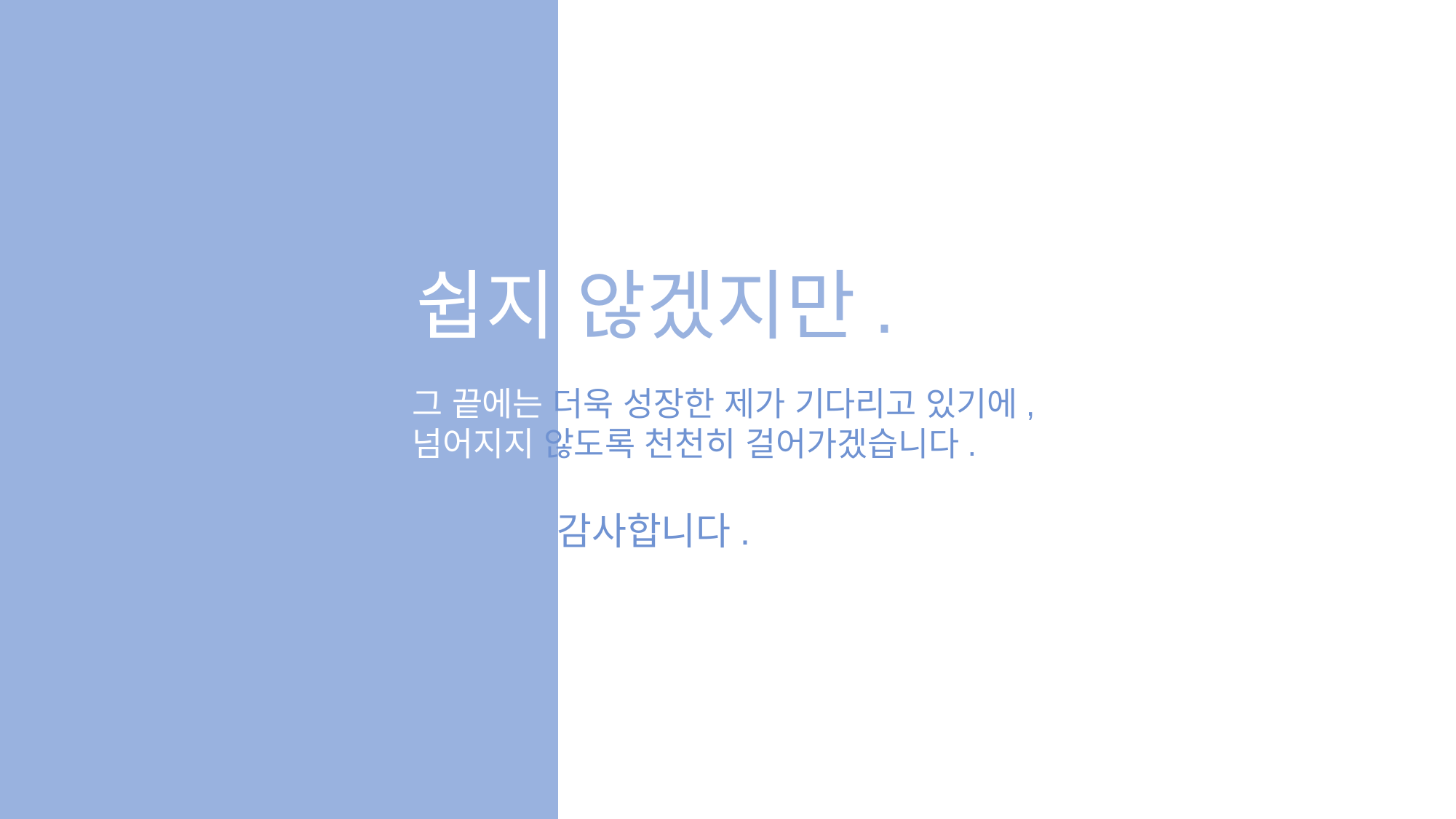

# 쉽지 않겠지만.
그 끝에는 더욱 성장한 제가 기다리고 있기에, 넘어지지 않도록 천천히 걸어가겠습니다.
감사합니다.